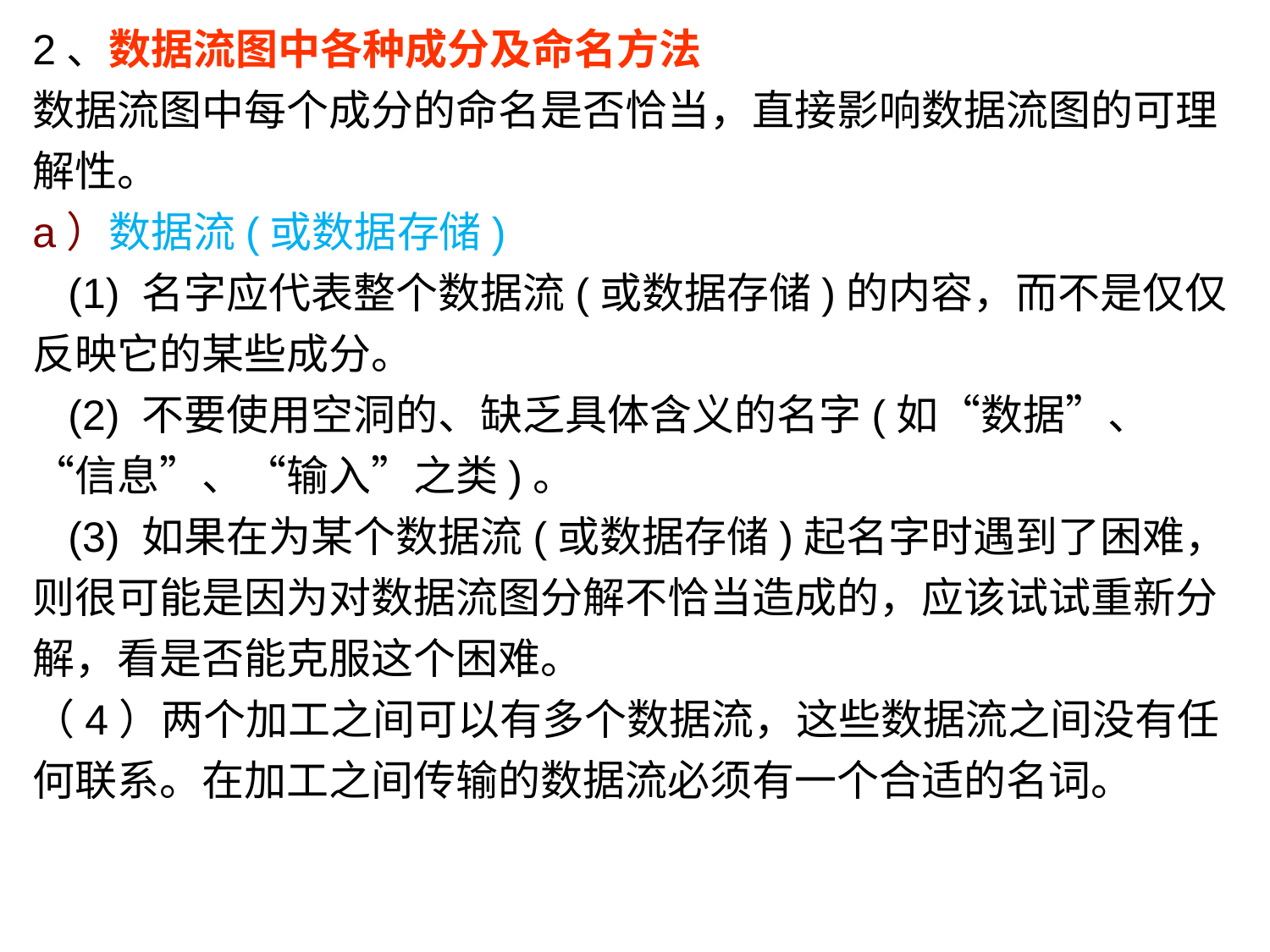

2、数据流图中各种成分及命名方法
数据流图中每个成分的命名是否恰当，直接影响数据流图的可理解性。
a）数据流(或数据存储)
   (1) 名字应代表整个数据流(或数据存储)的内容，而不是仅仅反映它的某些成分。
   (2) 不要使用空洞的、缺乏具体含义的名字(如“数据”、“信息”、“输入”之类)。
   (3) 如果在为某个数据流(或数据存储)起名字时遇到了困难，则很可能是因为对数据流图分解不恰当造成的，应该试试重新分解，看是否能克服这个困难。
（4）两个加工之间可以有多个数据流，这些数据流之间没有任何联系。在加工之间传输的数据流必须有一个合适的名词。